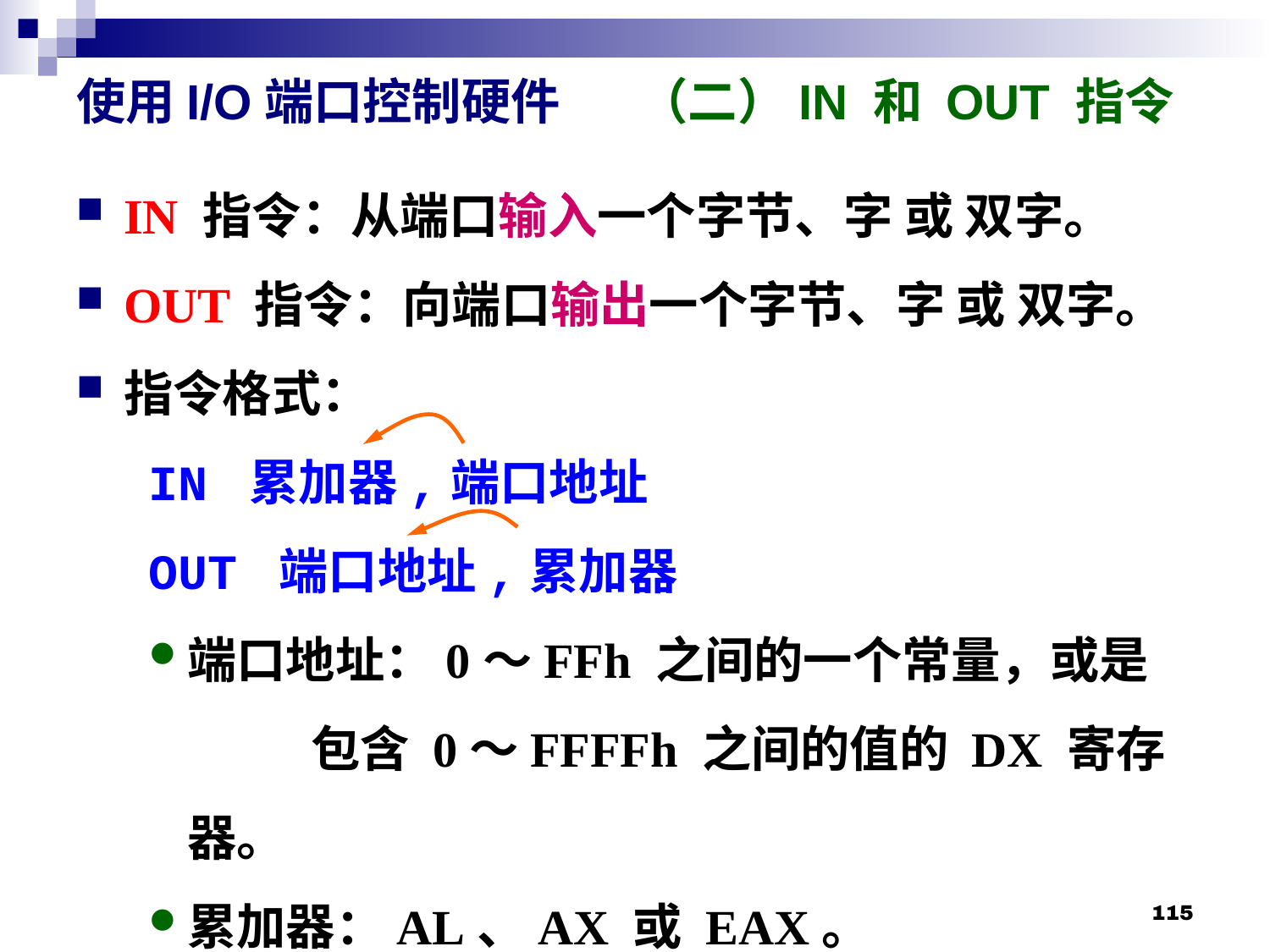

# 使用I/O端口控制硬件       （二）IN 和 OUT 指令
IN 指令：从端口输入一个字节、字 或 双字。
OUT 指令：向端口输出一个字节、字 或 双字。
指令格式：
IN 累加器,端口地址
OUT 端口地址,累加器
端口地址：0～FFh 之间的一个常量，或是
           包含 0～FFFFh 之间的值的 DX 寄存器。
累加器：AL、AX 或 EAX。

115